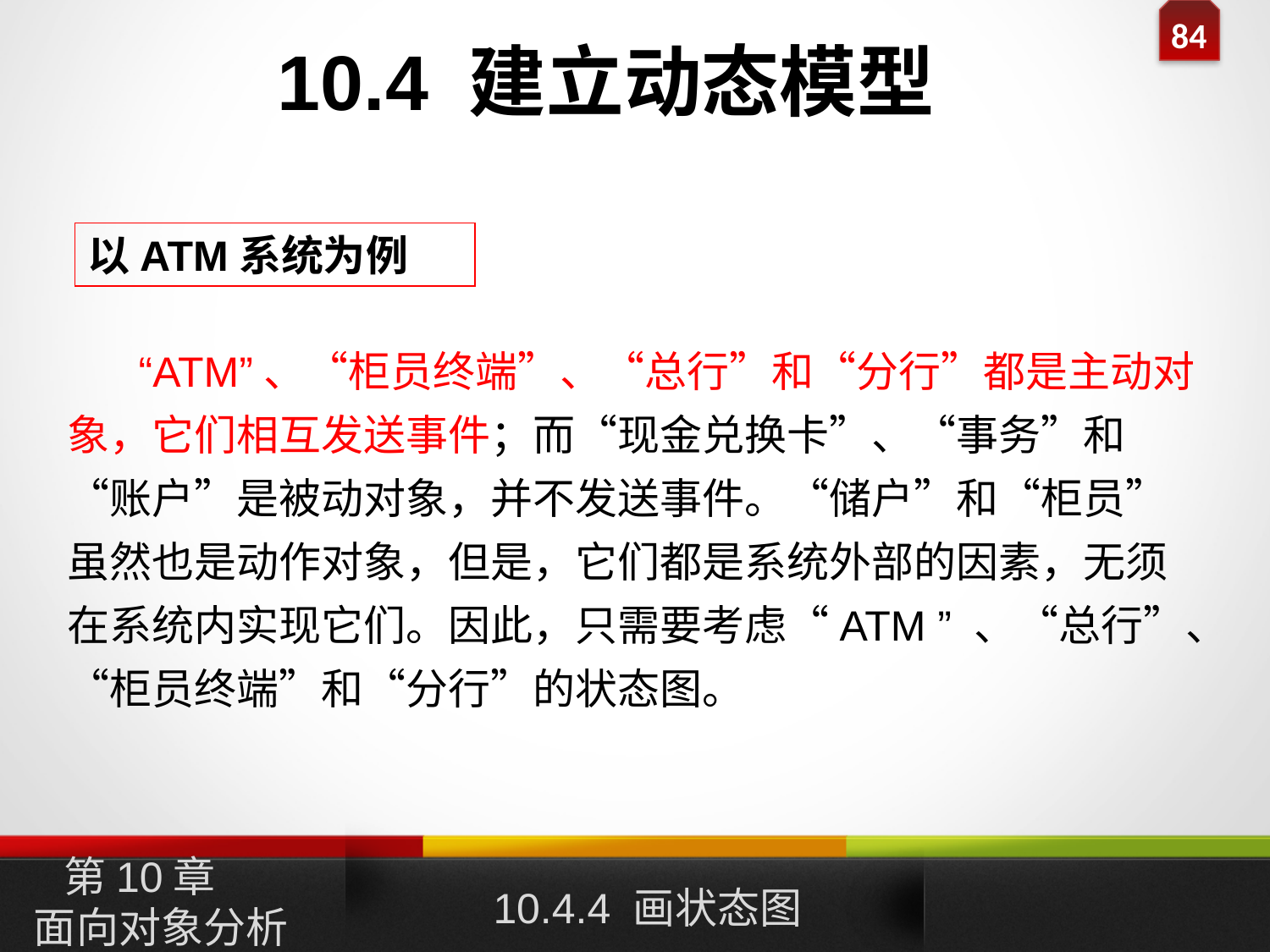

10.4 建立动态模型
以ATM系统为例
      “ATM”、“柜员终端”、“总行”和“分行”都是主动对象，它们相互发送事件；而“现金兑换卡”、“事务”和“账户”是被动对象，并不发送事件。“储户”和“柜员”虽然也是动作对象，但是，它们都是系统外部的因素，无须在系统内实现它们。因此，只需要考虑“ATM ” 、“总行”、“柜员终端”和“分行”的状态图。
10.4.4 画状态图